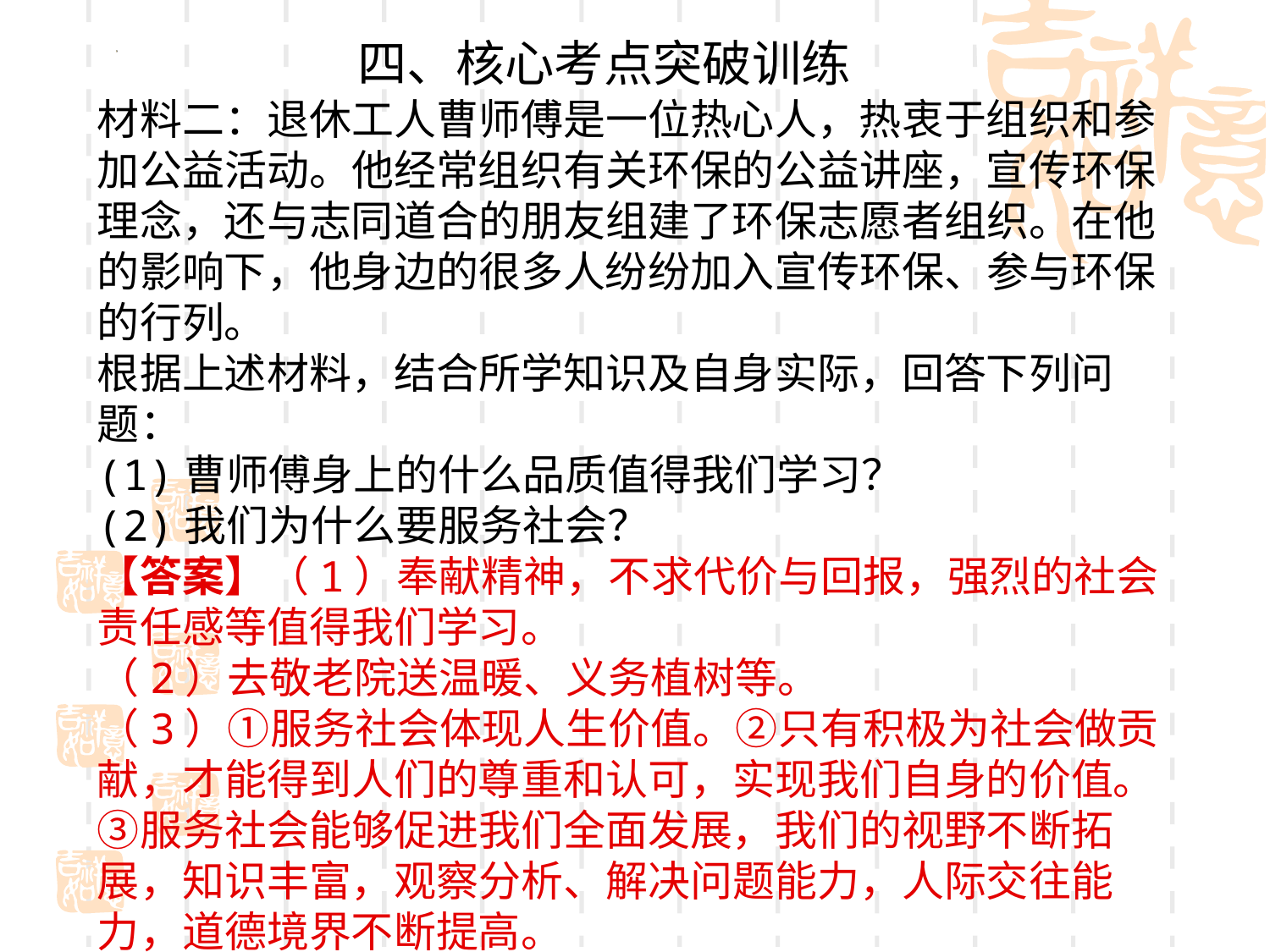

四、核心考点突破训练
材料二：退休工人曹师傅是一位热心人，热衷于组织和参加公益活动。他经常组织有关环保的公益讲座，宣传环保理念，还与志同道合的朋友组建了环保志愿者组织。在他的影响下，他身边的很多人纷纷加入宣传环保、参与环保的行列。
根据上述材料，结合所学知识及自身实际，回答下列问题：
(1)曹师傅身上的什么品质值得我们学习？
(2)我们为什么要服务社会？
【答案】（1）奉献精神，不求代价与回报，强烈的社会责任感等值得我们学习。
（2）去敬老院送温暖、义务植树等。
（3）①服务社会体现人生价值。②只有积极为社会做贡献，才能得到人们的尊重和认可，实现我们自身的价值。③服务社会能够促进我们全面发展，我们的视野不断拓展，知识丰富，观察分析、解决问题能力，人际交往能力，道德境界不断提高。